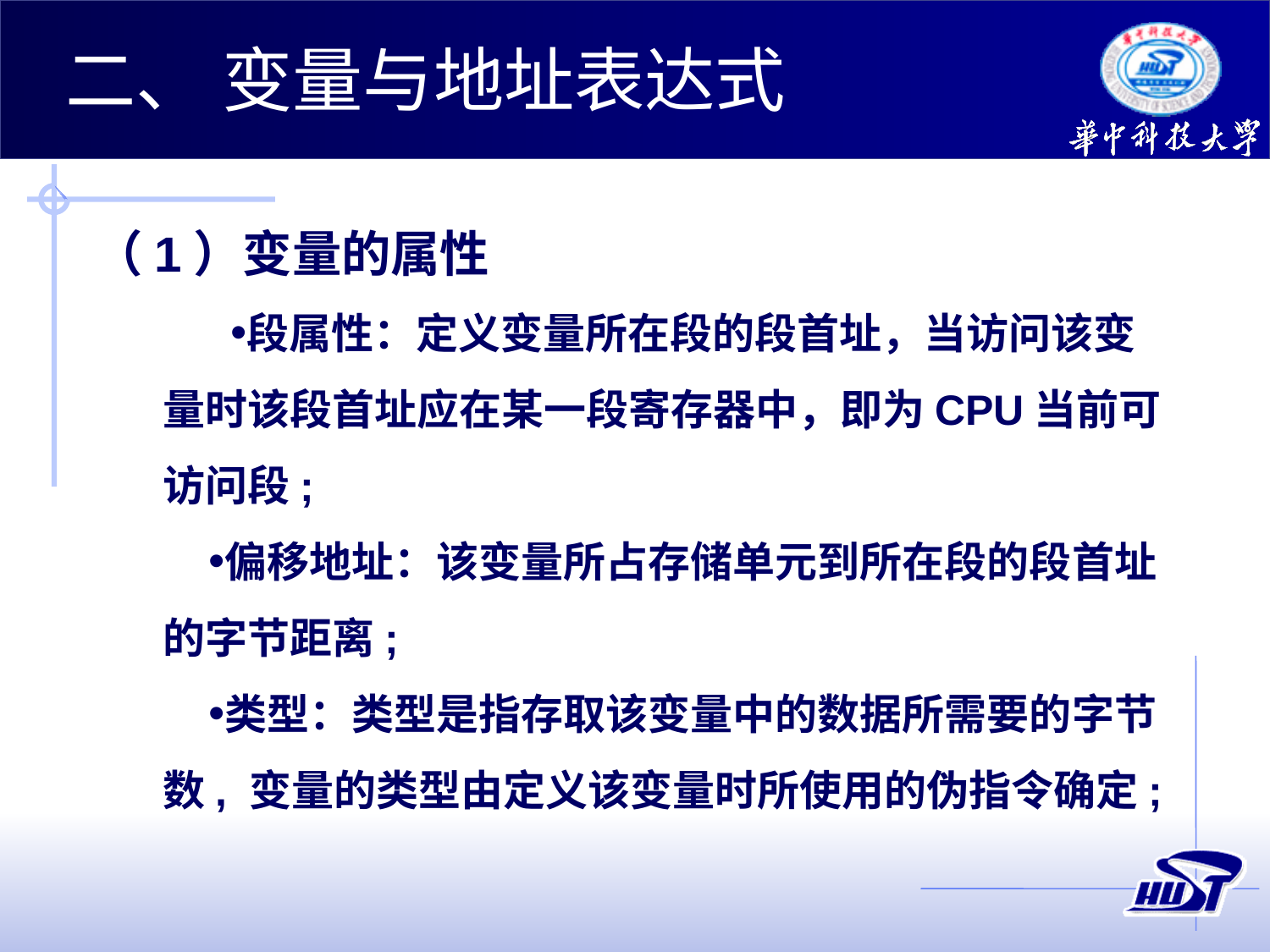

二、 变量与地址表达式
（1）变量的属性
段属性：定义变量所在段的段首址，当访问该变量时该段首址应在某一段寄存器中，即为CPU当前可访问段;
偏移地址：该变量所占存储单元到所在段的段首址的字节距离;
类型：类型是指存取该变量中的数据所需要的字节数, 变量的类型由定义该变量时所使用的伪指令确定;